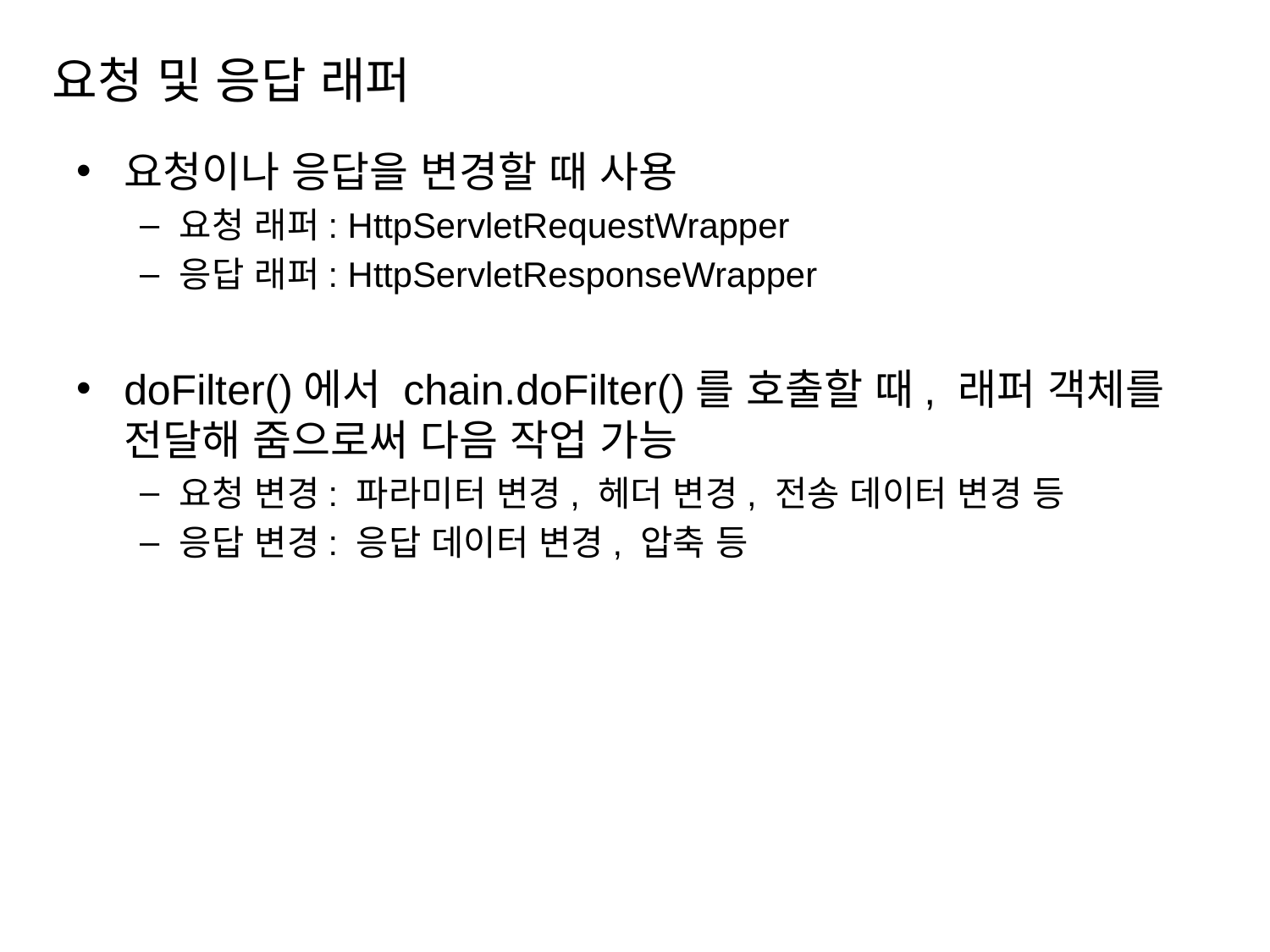

# 요청 및 응답 래퍼
요청이나 응답을 변경할 때 사용
요청 래퍼: HttpServletRequestWrapper
응답 래퍼: HttpServletResponseWrapper

doFilter()에서 chain.doFilter()를 호출할 때, 래퍼 객체를 전달해 줌으로써 다음 작업 가능
요청 변경: 파라미터 변경, 헤더 변경, 전송 데이터 변경 등
응답 변경: 응답 데이터 변경, 압축 등